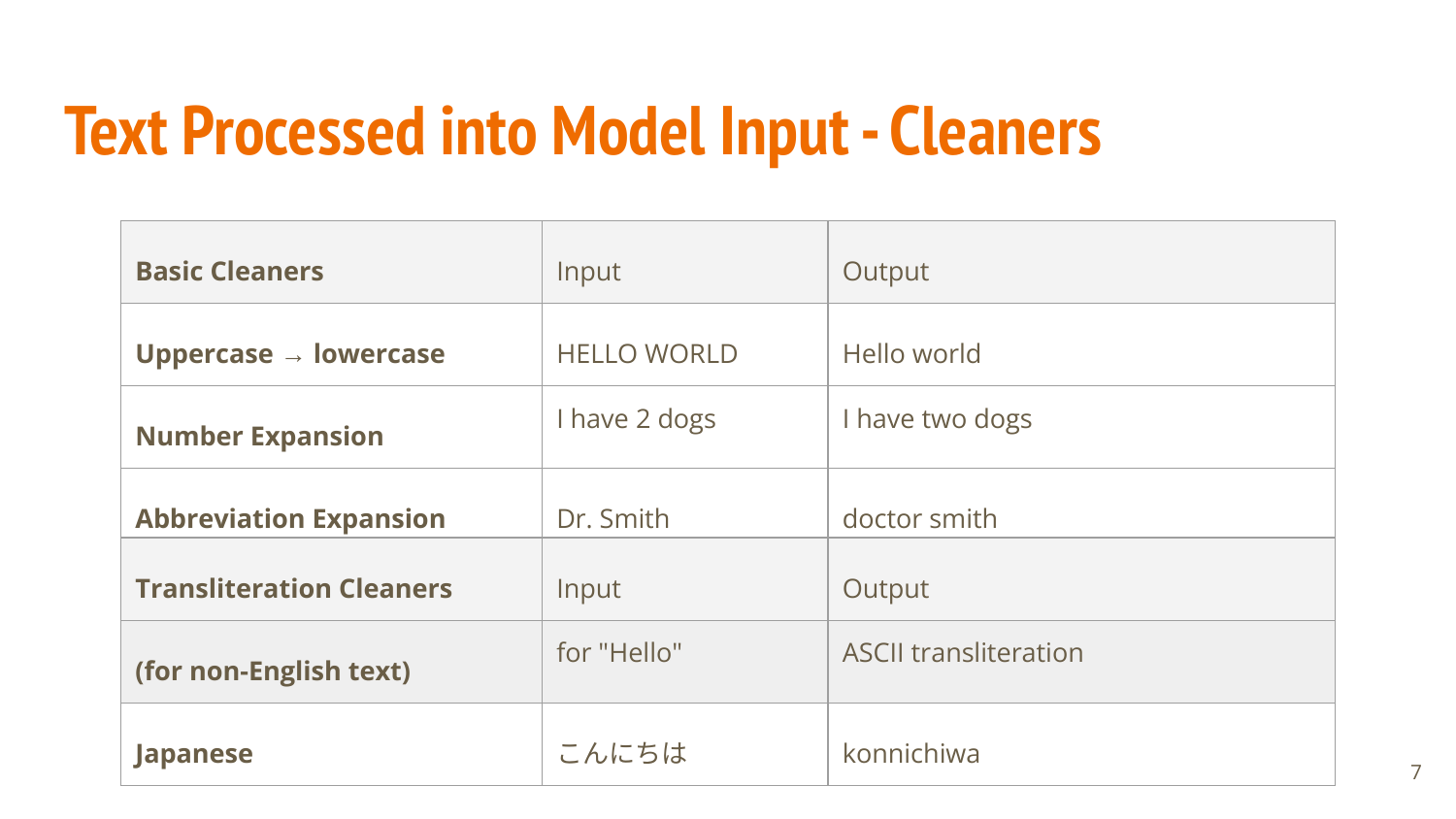

# Text Processed into Model Input - Cleaners
| Basic Cleaners | Input | Output |
| --- | --- | --- |
| Uppercase → lowercase | HELLO WORLD | Hello world |
| Number Expansion | I have 2 dogs | I have two dogs |
| Abbreviation Expansion | Dr. Smith | doctor smith |
| Transliteration Cleaners | Input | Output |
| --- | --- | --- |
| (for non-English text) | for "Hello" | ASCII transliteration |
| Japanese | こんにちは | konnichiwa |
7